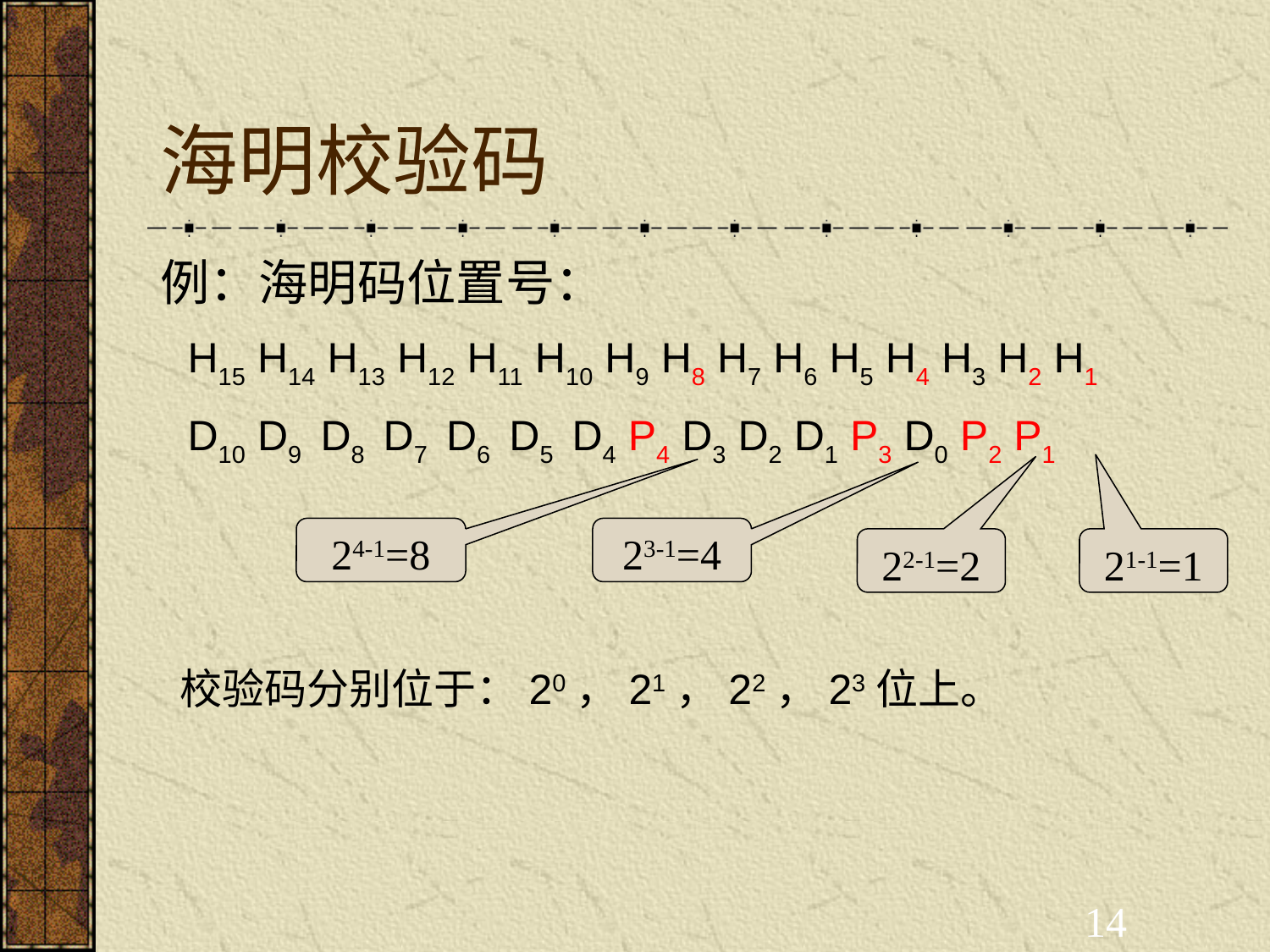

# 海明校验码
例：海明码位置号：
  H15 H14 H13 H12 H11 H10 H9 H8 H7 H6 H5 H4 H3 H2 H1
  D10 D9  D8  D7  D6  D5  D4 P4 D3 D2 D1 P3 D0 P2 P1

 校验码分别位于：20，21，22，23位上。

24-1=8
23-1=4
22-1=2
21-1=1
14